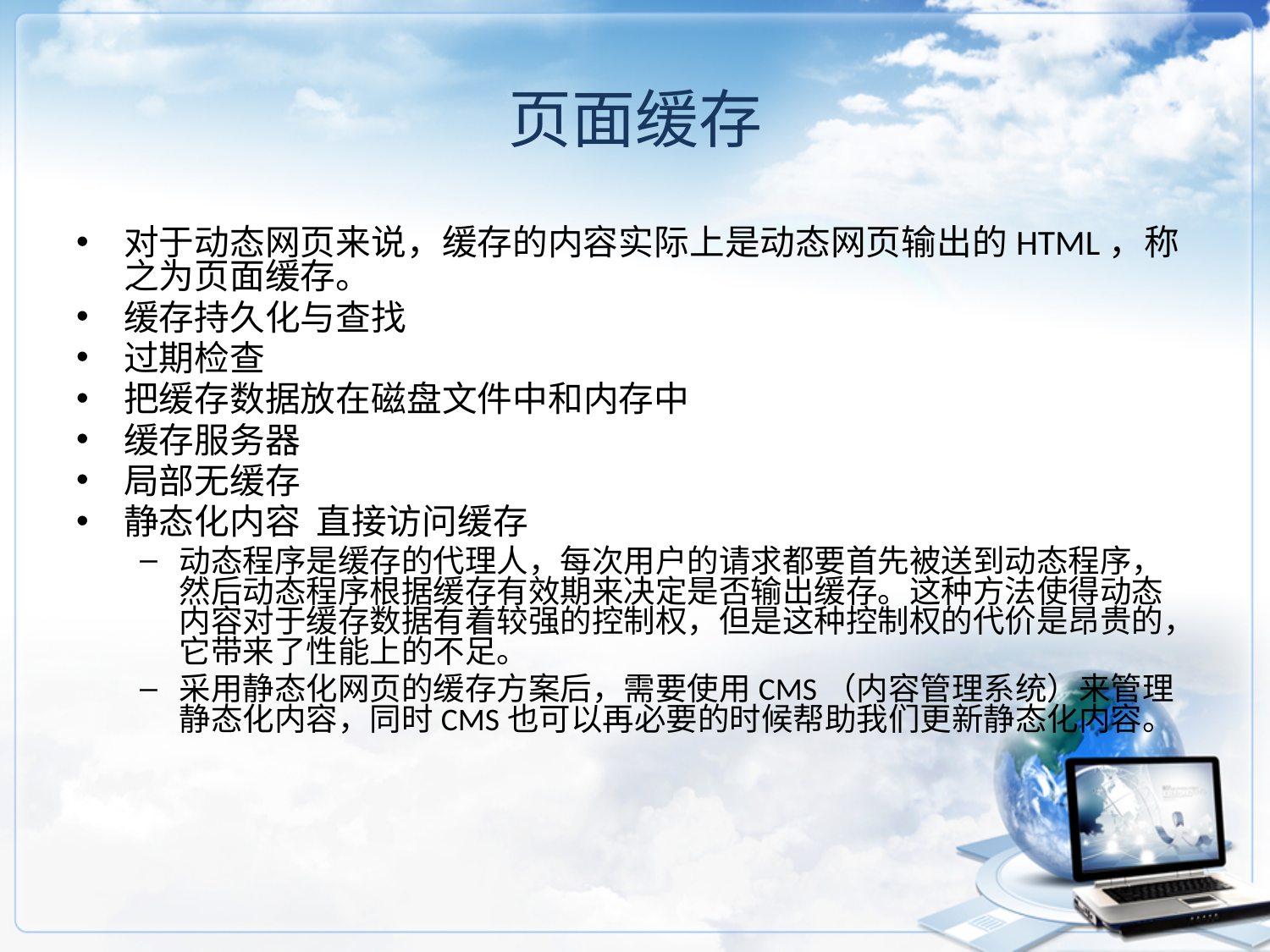

# 页面缓存
对于动态网页来说，缓存的内容实际上是动态网页输出的HTML，称之为页面缓存。
缓存持久化与查找
过期检查
把缓存数据放在磁盘文件中和内存中
缓存服务器
局部无缓存
静态化内容  直接访问缓存
动态程序是缓存的代理人，每次用户的请求都要首先被送到动态程序，然后动态程序根据缓存有效期来决定是否输出缓存。这种方法使得动态内容对于缓存数据有着较强的控制权，但是这种控制权的代价是昂贵的，它带来了性能上的不足。
采用静态化网页的缓存方案后，需要使用CMS（内容管理系统）来管理静态化内容，同时CMS也可以再必要的时候帮助我们更新静态化内容。